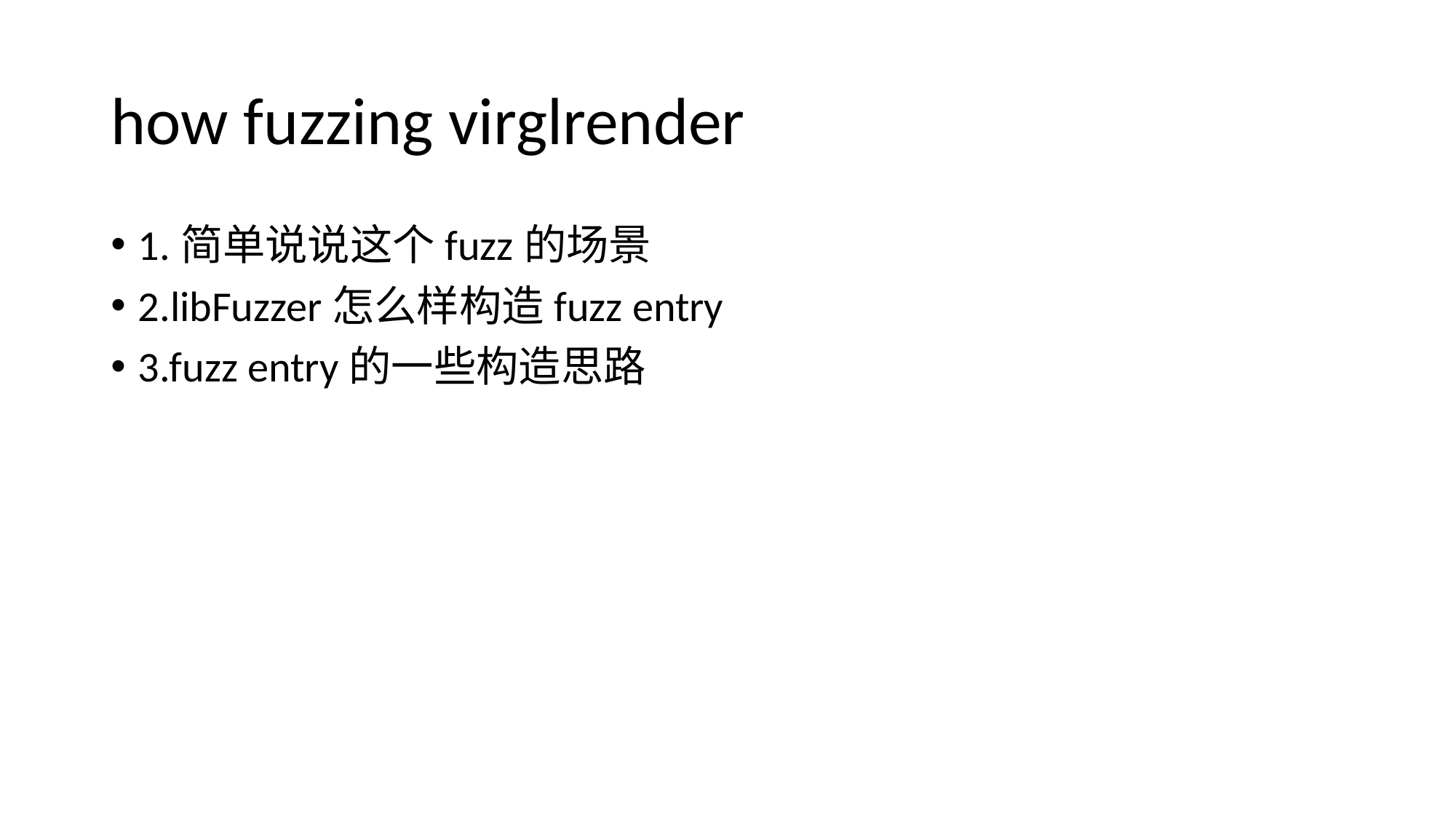

# how fuzzing virglrender
1.简单说说这个fuzz的场景
2.libFuzzer怎么样构造fuzz entry
3.fuzz entry的一些构造思路